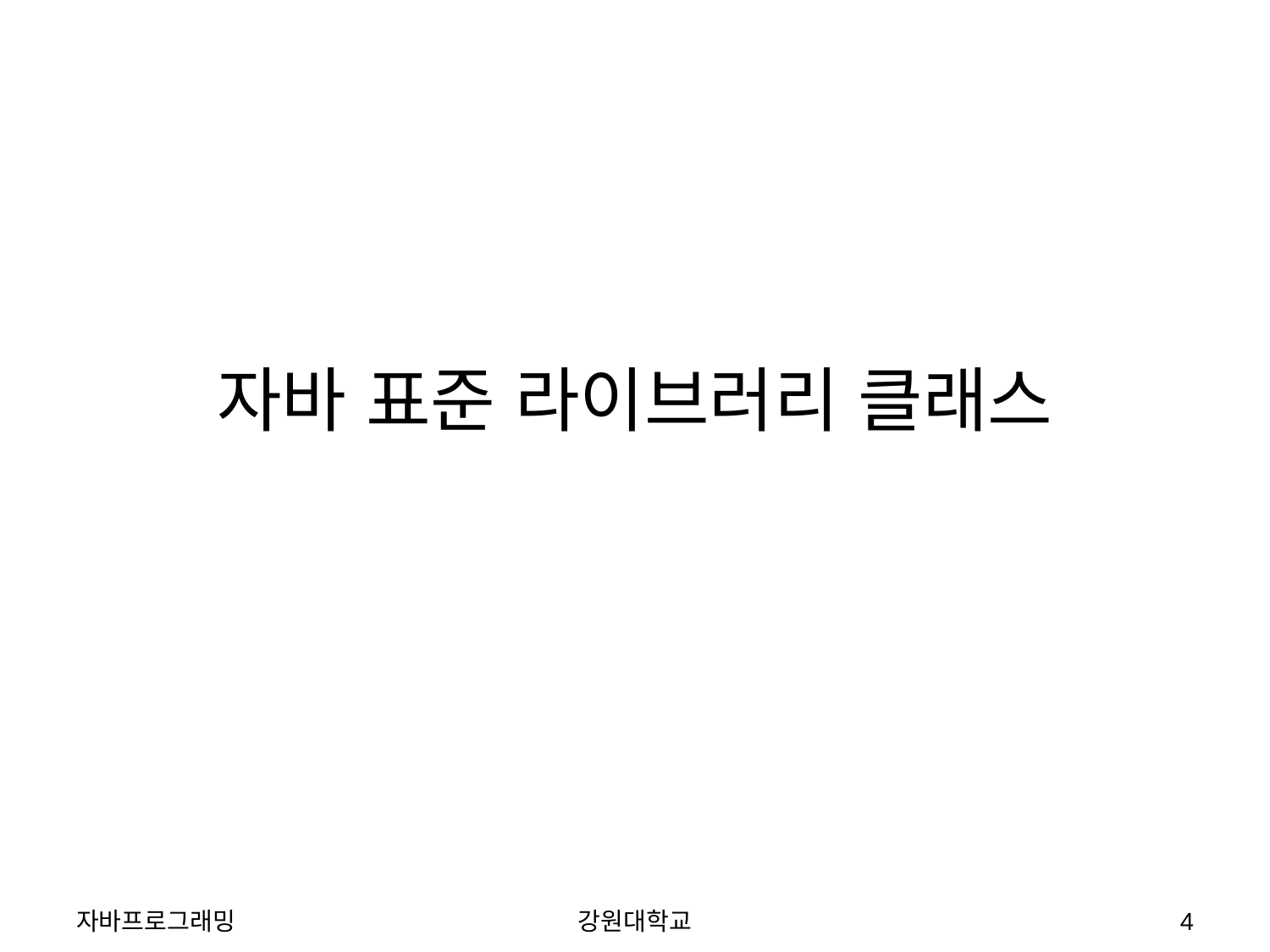

# 자바 표준 라이브러리 클래스

자바프로그래밍
강원대학교
4